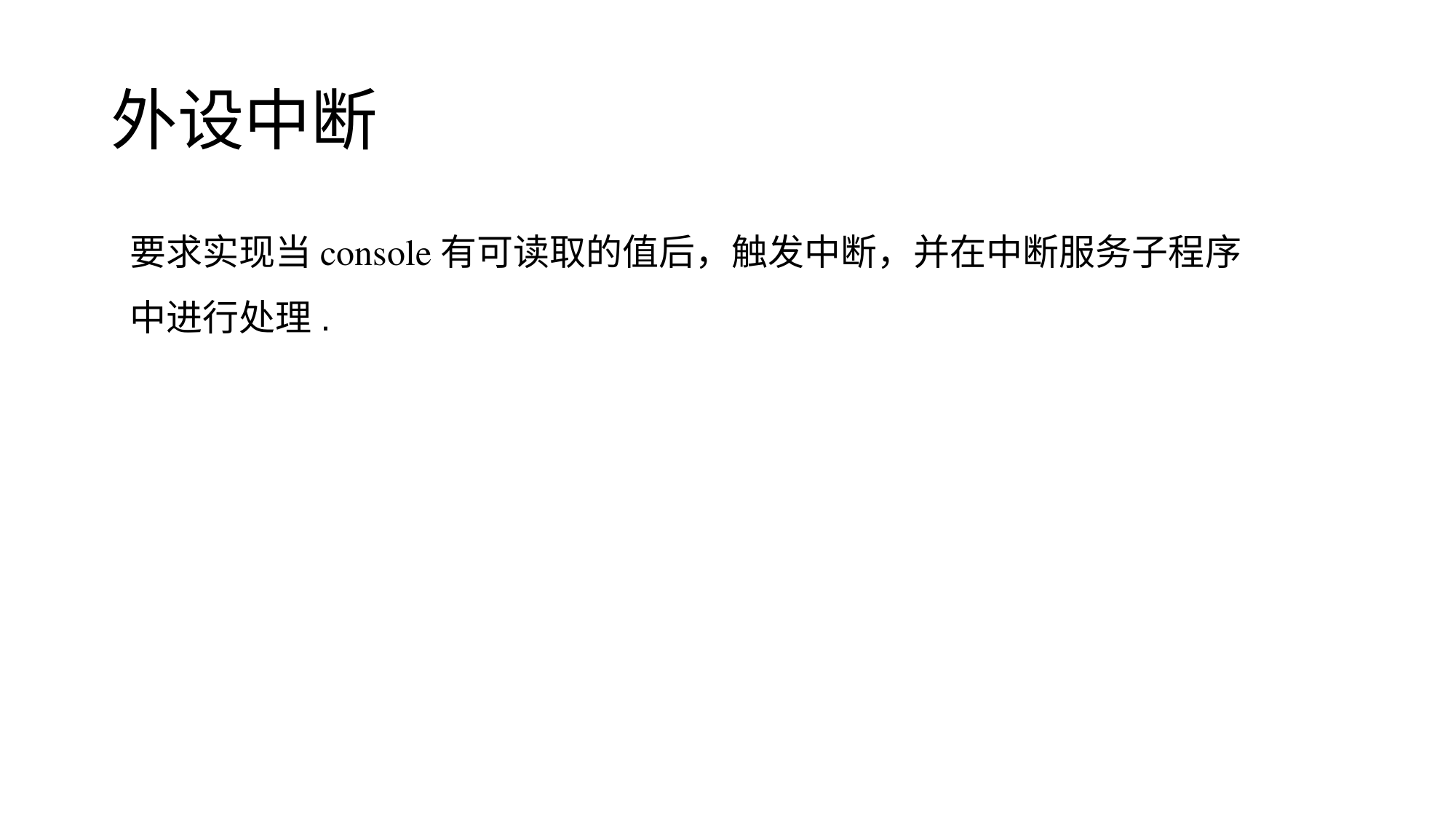

# 外设中断
要求实现当console有可读取的值后，触发中断，并在中断服务子程序中进行处理.